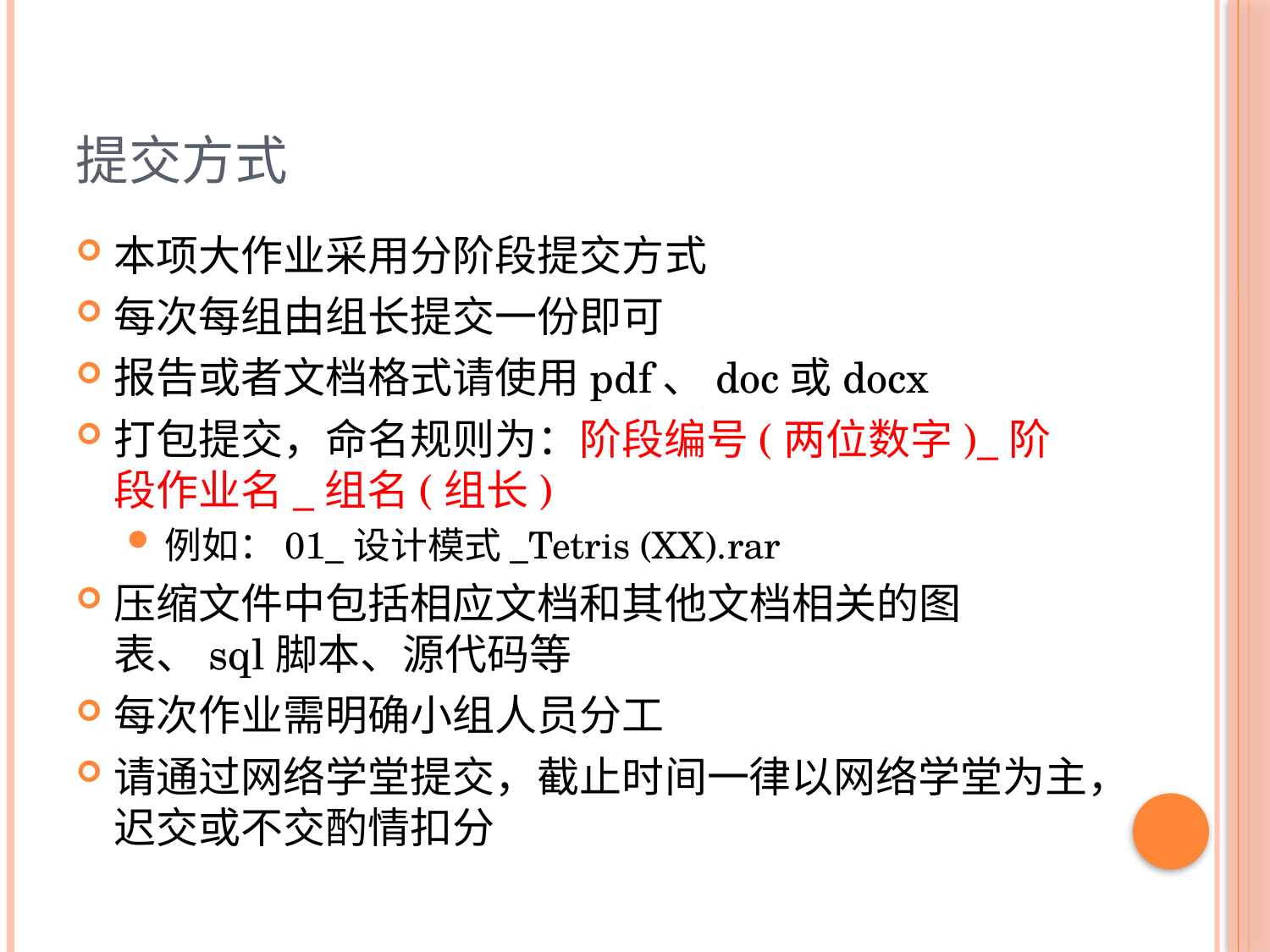

# 提交方式
本项大作业采用分阶段提交方式
每次每组由组长提交一份即可
报告或者文档格式请使用pdf、doc或docx
打包提交，命名规则为：阶段编号(两位数字)_阶段作业名_组名(组长)
例如：01_设计模式_Tetris (XX).rar
压缩文件中包括相应文档和其他文档相关的图表、sql脚本、源代码等
每次作业需明确小组人员分工
请通过网络学堂提交，截止时间一律以网络学堂为主，迟交或不交酌情扣分